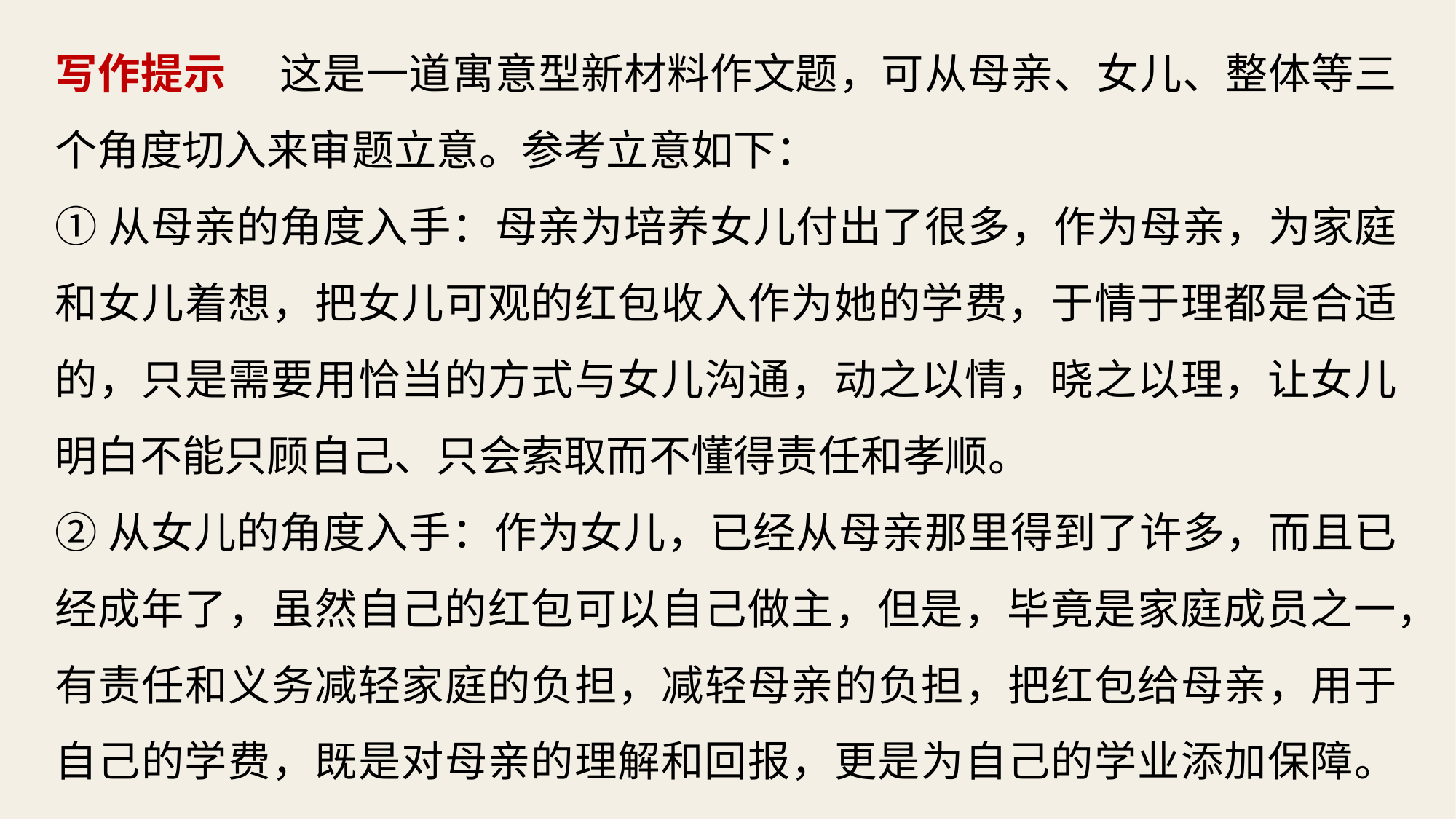

写作提示 　这是一道寓意型新材料作文题，可从母亲、女儿、整体等三个角度切入来审题立意。参考立意如下：
①从母亲的角度入手：母亲为培养女儿付出了很多，作为母亲，为家庭和女儿着想，把女儿可观的红包收入作为她的学费，于情于理都是合适的，只是需要用恰当的方式与女儿沟通，动之以情，晓之以理，让女儿明白不能只顾自己、只会索取而不懂得责任和孝顺。
②从女儿的角度入手：作为女儿，已经从母亲那里得到了许多，而且已经成年了，虽然自己的红包可以自己做主，但是，毕竟是家庭成员之一，有责任和义务减轻家庭的负担，减轻母亲的负担，把红包给母亲，用于自己的学费，既是对母亲的理解和回报，更是为自己的学业添加保障。